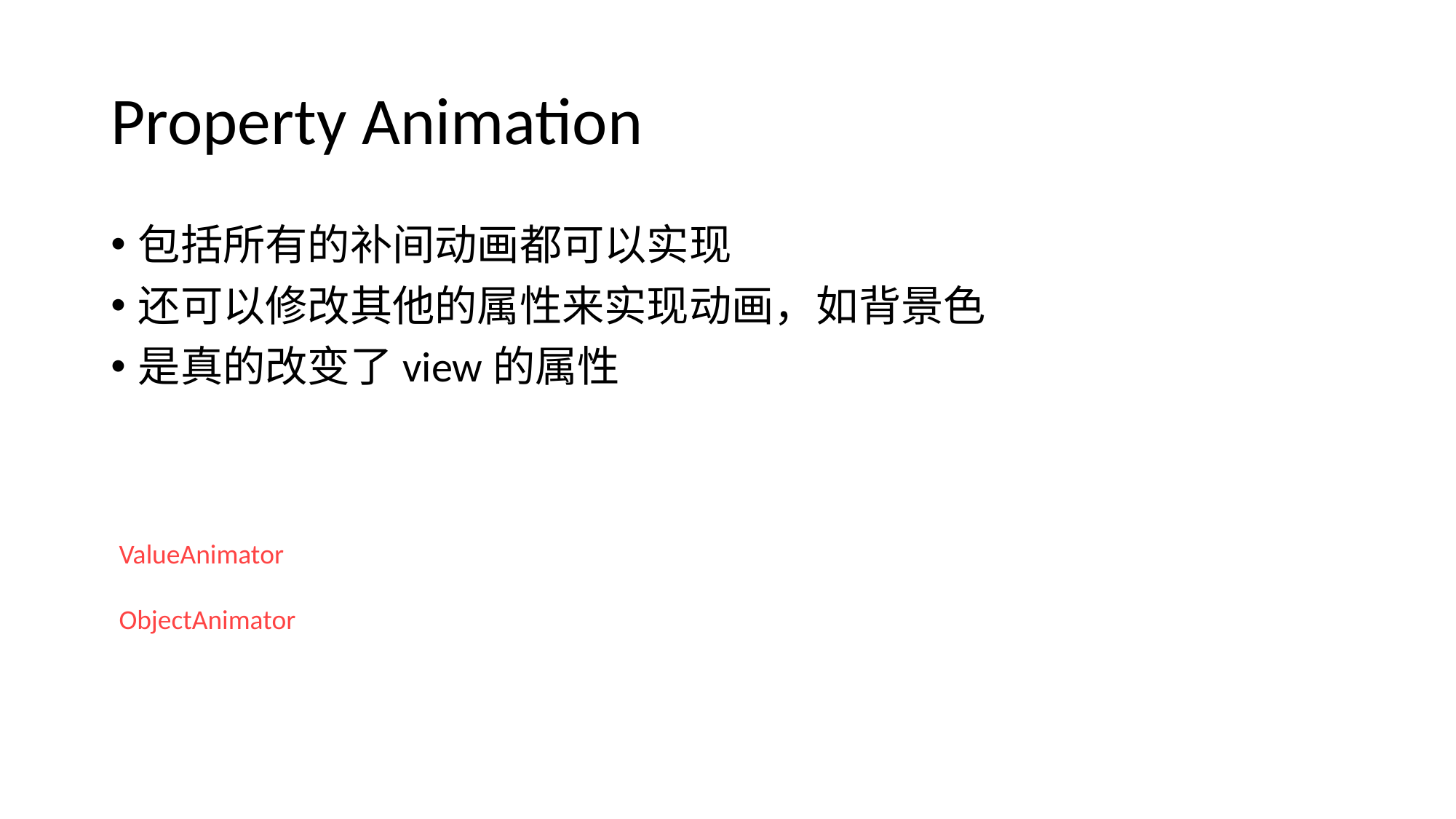

# Property Animation
包括所有的补间动画都可以实现
还可以修改其他的属性来实现动画，如背景色
是真的改变了view的属性

ValueAnimator

ObjectAnimator